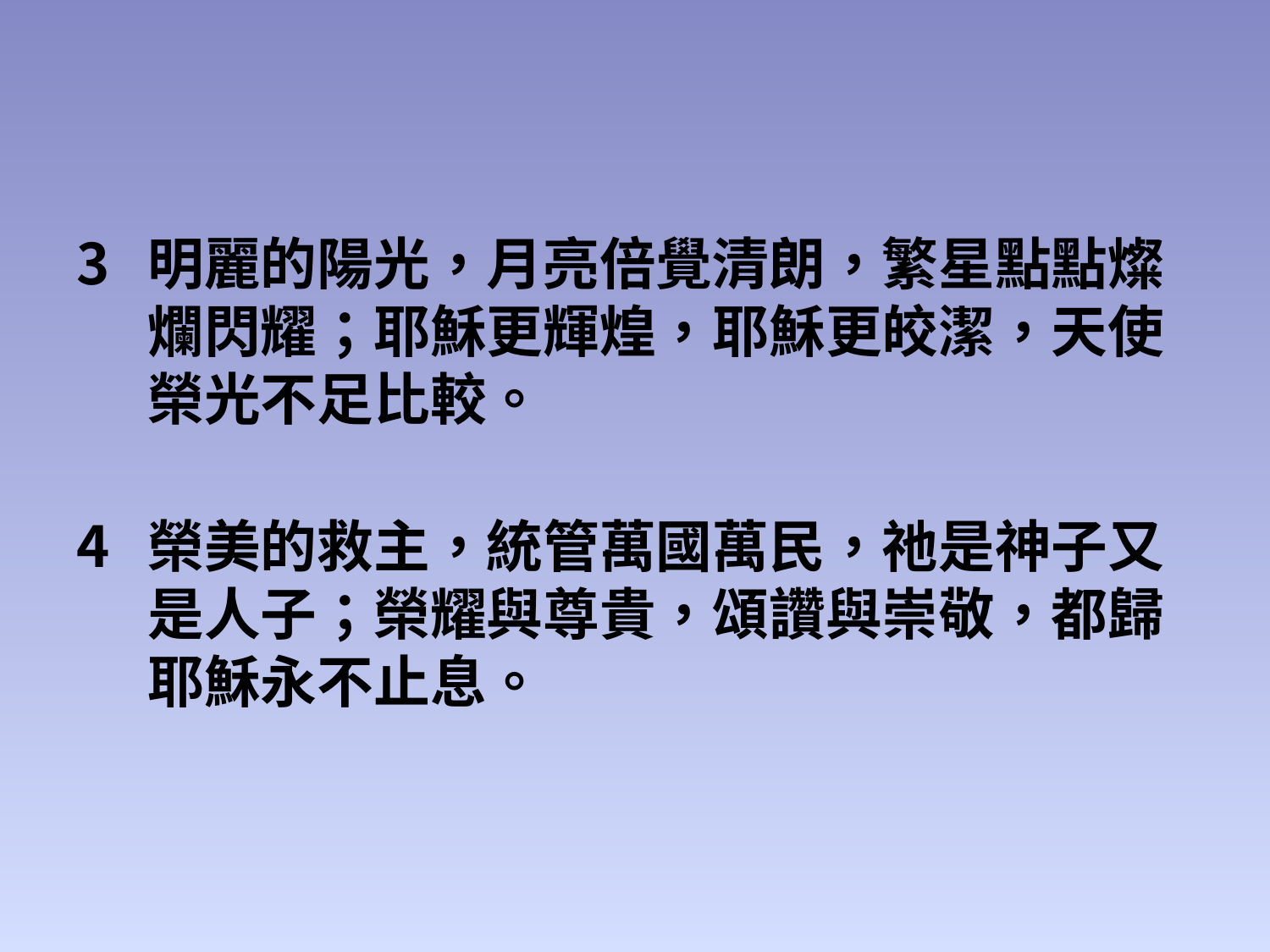

#
明麗的陽光，月亮倍覺清朗，繁星點點燦爛閃耀；耶穌更輝煌，耶穌更皎潔，天使榮光不足比較。
榮美的救主，統管萬國萬民，祂是神子又是人子；榮耀與尊貴，頌讚與崇敬，都歸耶穌永不止息。